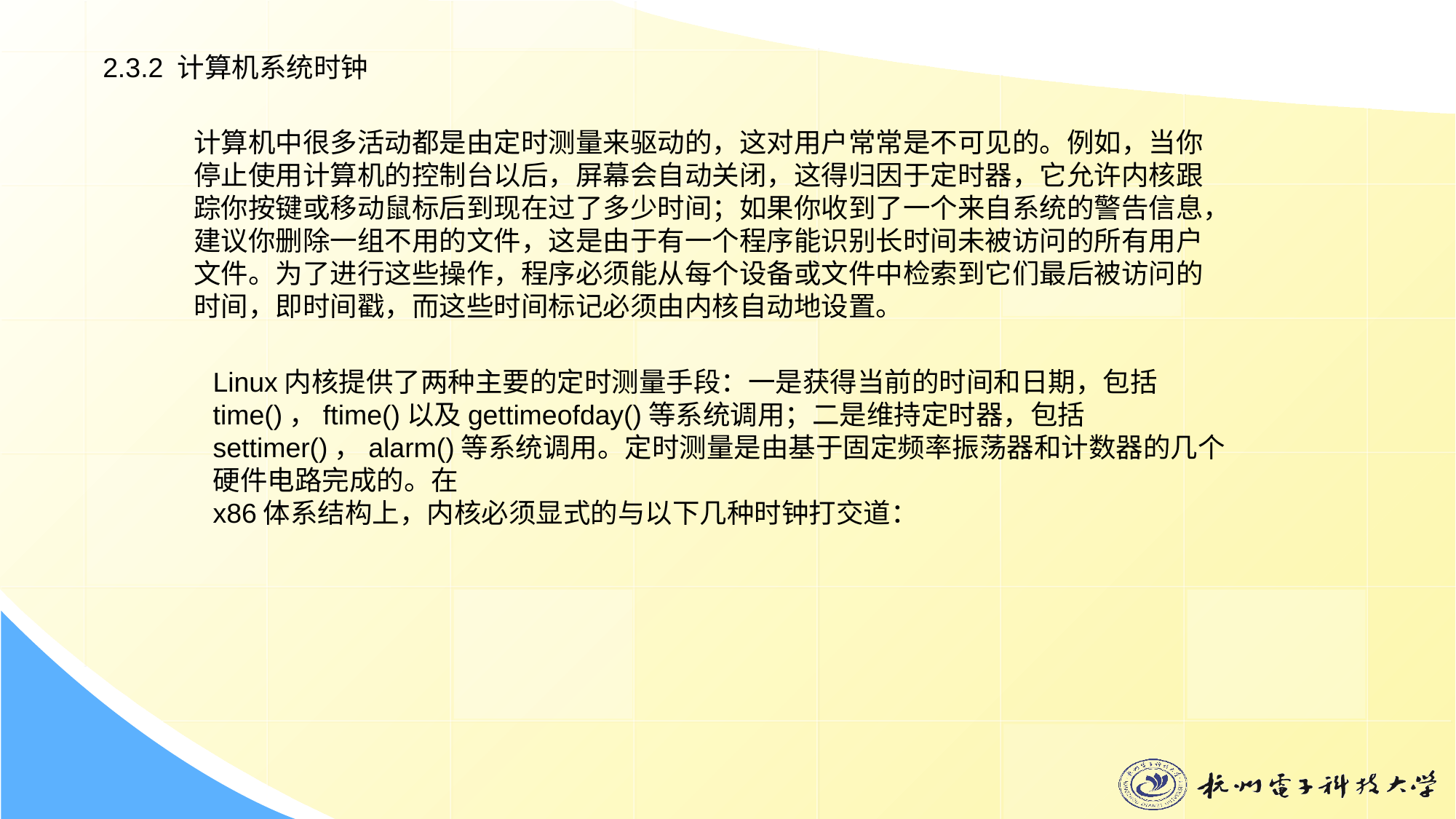

2.3.2 计算机系统时钟
计算机中很多活动都是由定时测量来驱动的，这对用户常常是不可见的。例如，当你停止使用计算机的控制台以后，屏幕会自动关闭，这得归因于定时器，它允许内核跟踪你按键或移动鼠标后到现在过了多少时间；如果你收到了一个来自系统的警告信息，建议你删除一组不用的文件，这是由于有一个程序能识别长时间未被访问的所有用户文件。为了进行这些操作，程序必须能从每个设备或文件中检索到它们最后被访问的时间，即时间戳，而这些时间标记必须由内核自动地设置。
Linux内核提供了两种主要的定时测量手段：一是获得当前的时间和日期，包括time()，ftime()以及gettimeofday()等系统调用；二是维持定时器，包括settimer()，alarm()等系统调用。定时测量是由基于固定频率振荡器和计数器的几个硬件电路完成的。在
x86体系结构上，内核必须显式的与以下几种时钟打交道：